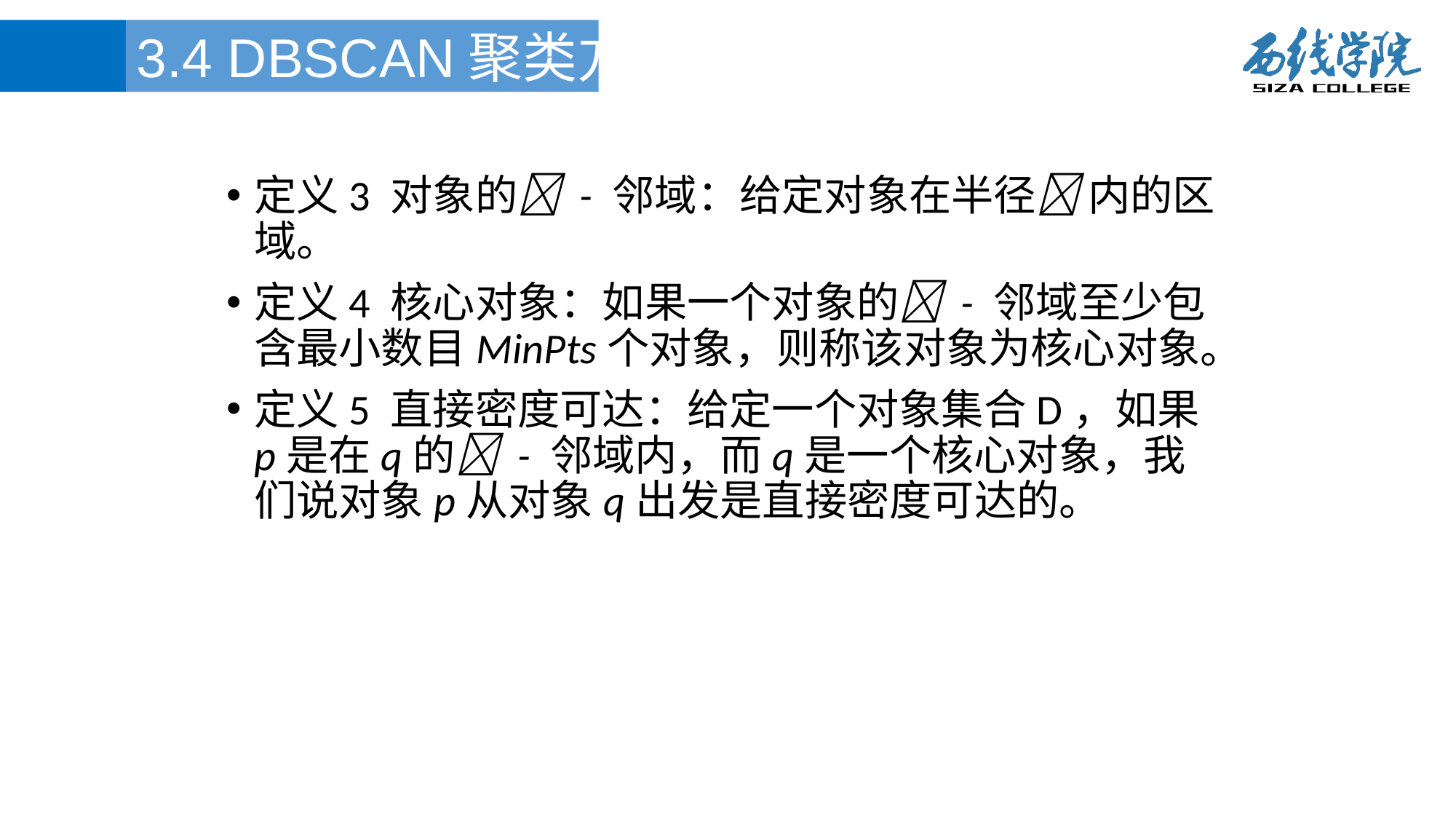

3.4 DBSCAN聚类方法

定义3 对象的ε - 邻域：给定对象在半径ε 内的区域。
定义4 核心对象：如果一个对象的ε - 邻域至少包含最小数目MinPts个对象，则称该对象为核心对象。
定义5 直接密度可达：给定一个对象集合D，如果p是在q的ε - 邻域内，而q是一个核心对象，我们说对象p从对象q出发是直接密度可达的。